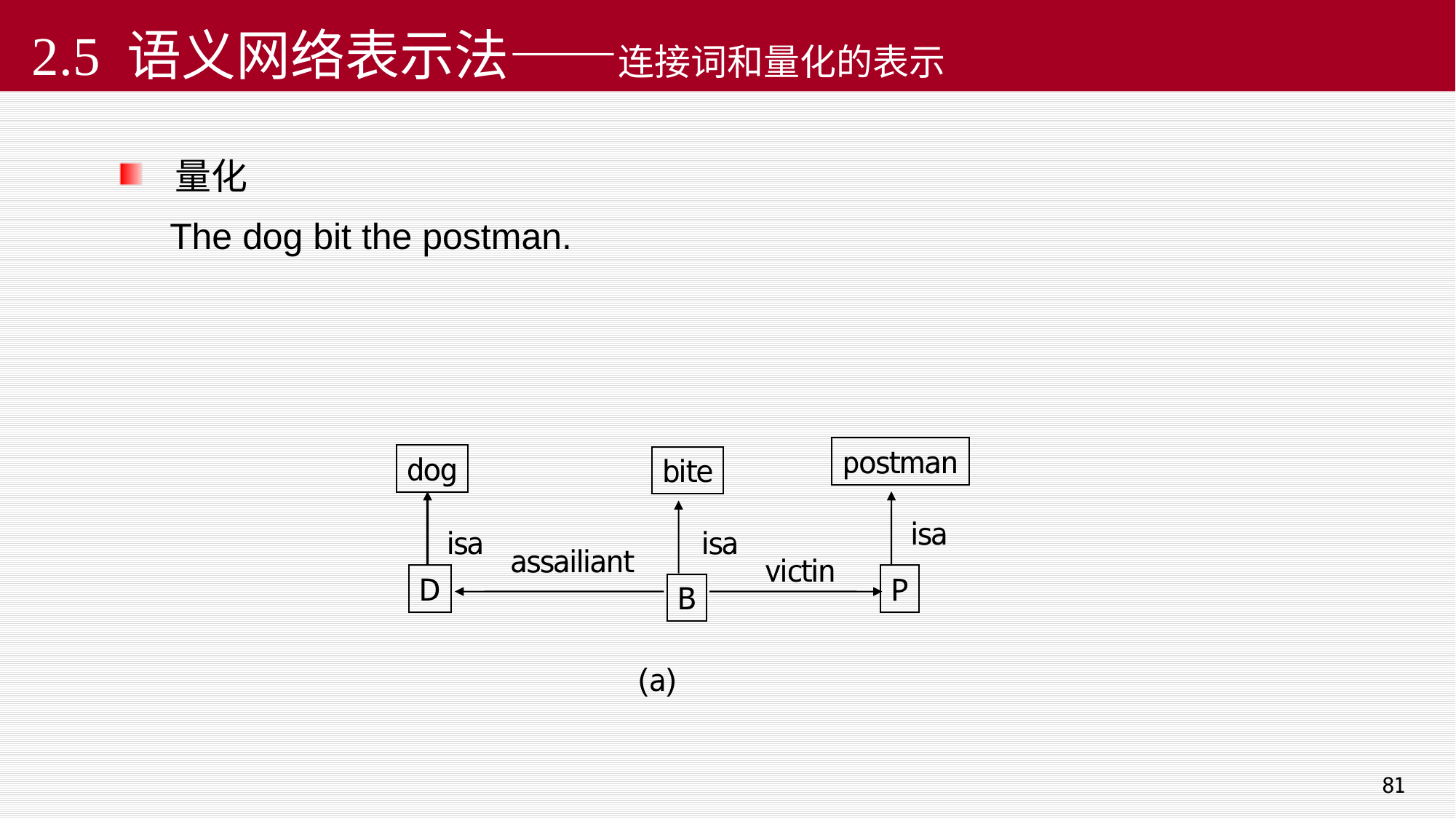

81
# 2.5 语义网络表示法——连接词和量化的表示
量化
     The dog bit the postman.
postman
dog
bite

isa
isa
isa
assailiant
victin
D
P
B

(a)
2018/9/8